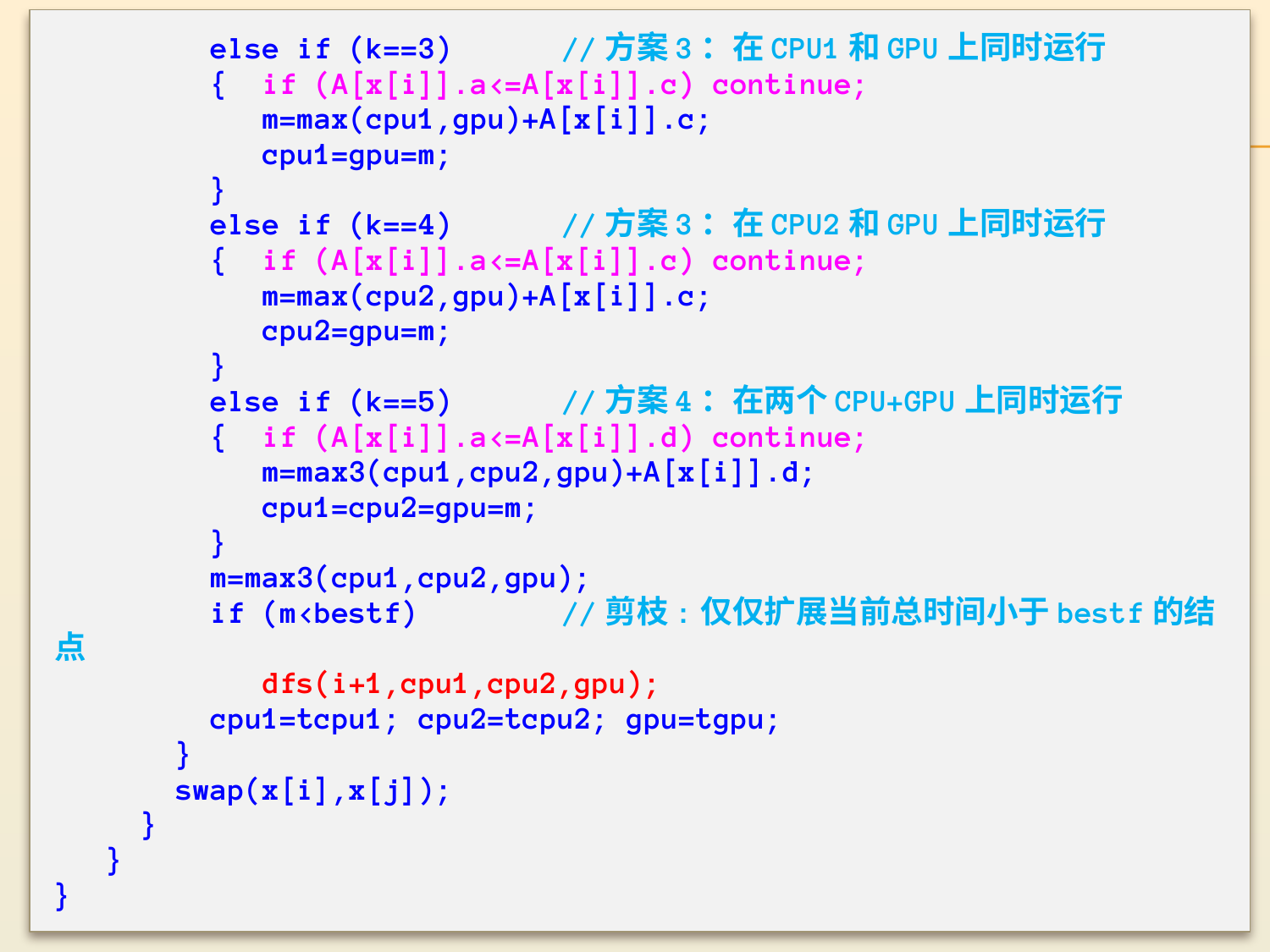

else if (k==3)	//方案3：在CPU1和GPU上同时运行
         {  if (A[x[i]].a<=A[x[i]].c) continue;
            m=max(cpu1,gpu)+A[x[i]].c;
            cpu1=gpu=m;
         }
         else if (k==4)	//方案3：在CPU2和GPU上同时运行
         {  if (A[x[i]].a<=A[x[i]].c) continue;
            m=max(cpu2,gpu)+A[x[i]].c;
            cpu2=gpu=m;
         }
         else if (k==5)	//方案4：在两个CPU+GPU上同时运行
         {  if (A[x[i]].a<=A[x[i]].d) continue;
            m=max3(cpu1,cpu2,gpu)+A[x[i]].d;
            cpu1=cpu2=gpu=m;
         }
         m=max3(cpu1,cpu2,gpu);
         if (m<bestf)	  	//剪枝:仅仅扩展当前总时间小于bestf的结点
            dfs(i+1,cpu1,cpu2,gpu);
         cpu1=tcpu1; cpu2=tcpu2; gpu=tgpu;
       }
       swap(x[i],x[j]);
     }
   }
}